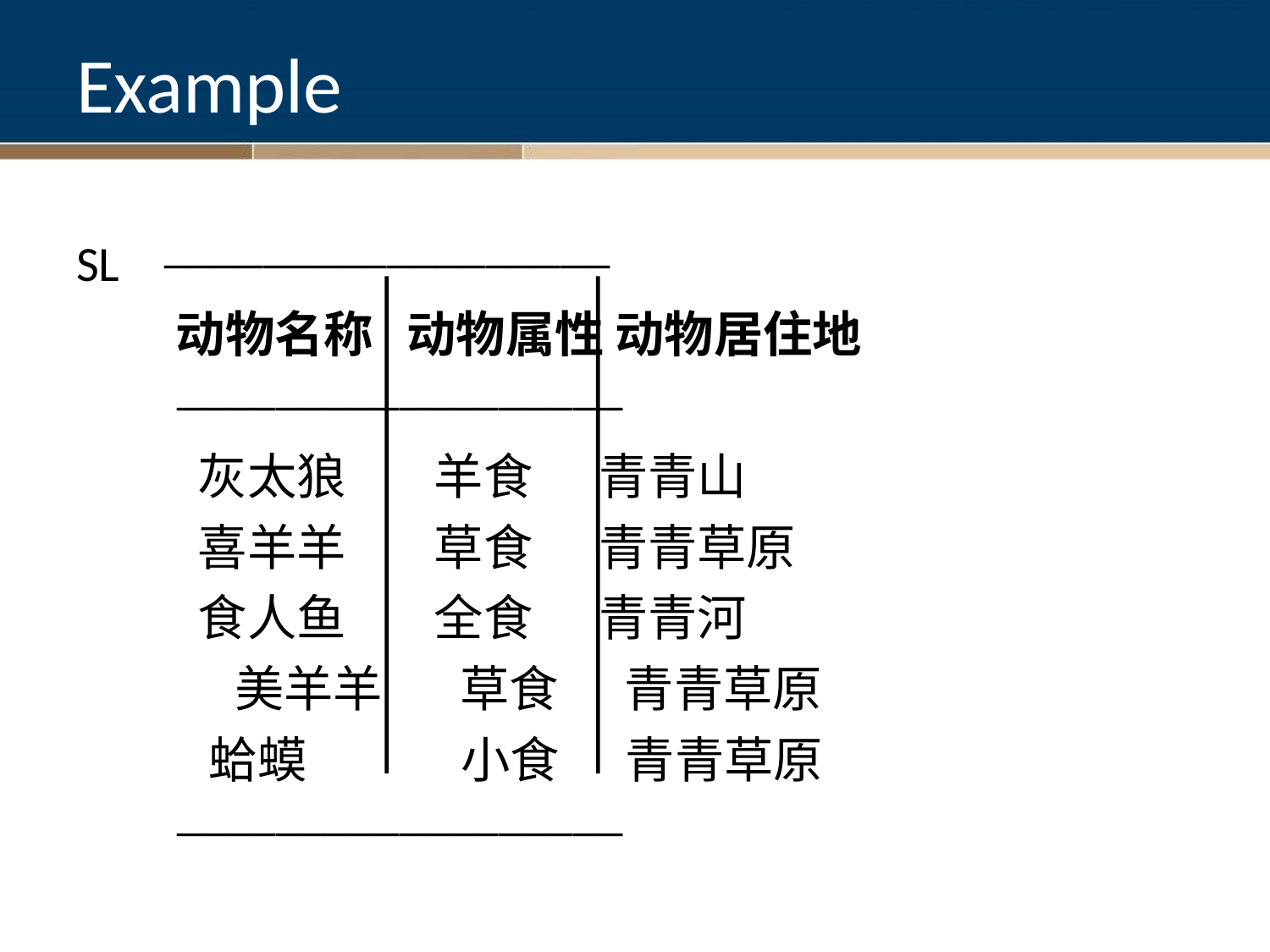

# Example
SL    ──────────────────
        动物名称   动物属性 动物居住地
         ──────────────────
          灰太狼        羊食      青青山
          喜羊羊        草食      青青草原
          食人鱼        全食      青青河
		美羊羊       草食      青青草原
           蛤蟆	         小食      青青草原
         ──────────────────